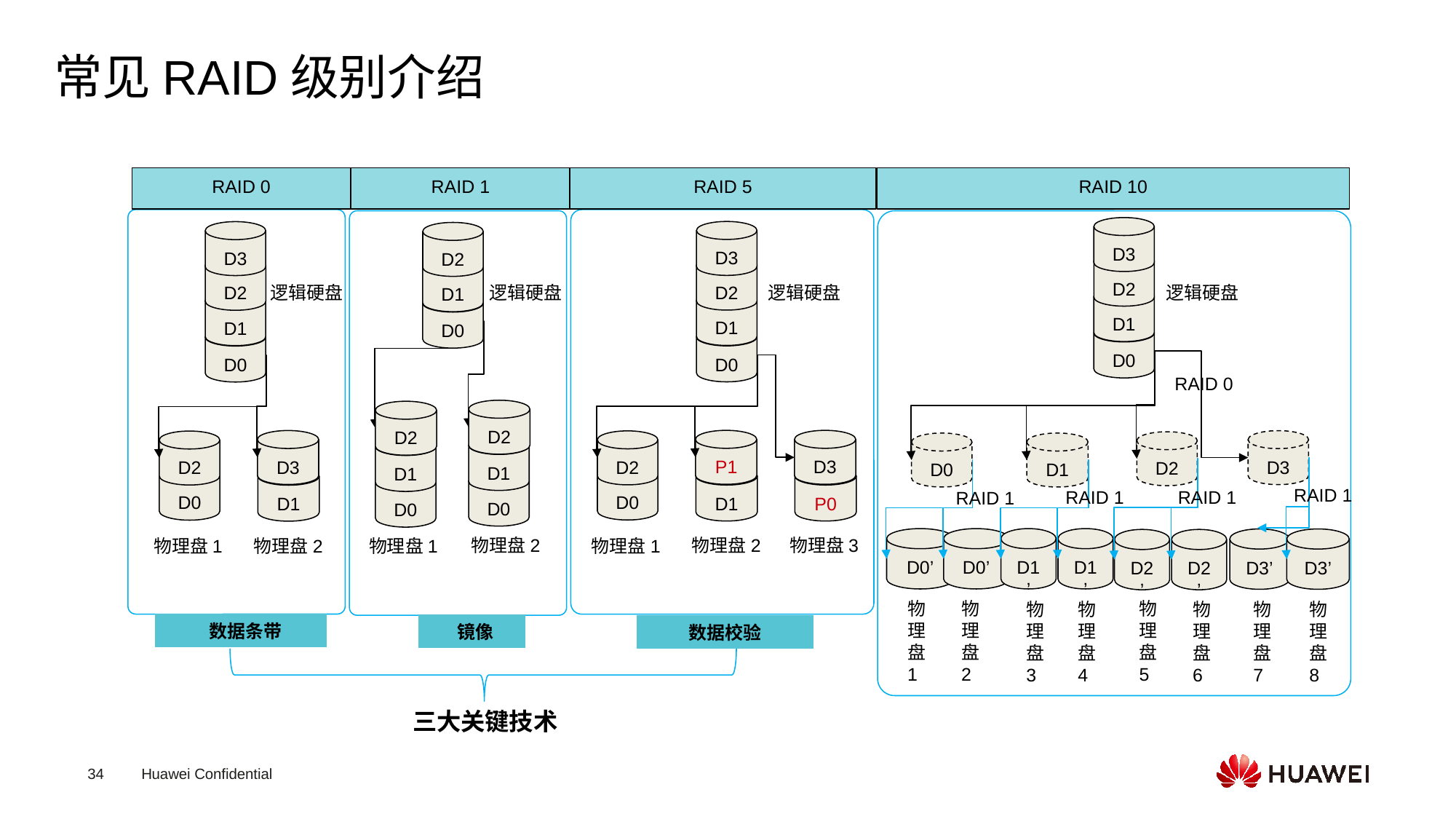

# 常见RAID级别介绍
RAID 0
RAID 10
RAID 1
RAID 5

D3
D3
D3
D2
D2
D2
D2
D1
逻辑硬盘
逻辑硬盘
逻辑硬盘
逻辑硬盘
D1
D1
D1
D0
D0
D0
D0
RAID 0
D2
D2

 P1
D3
D3
D3
D2
D2
D2
D0
D1
D1
D1
D0
D0
D1
P0
D1
D0
D0
RAID 1
RAID 1
RAID 1
RAID 1
D0’
D0’
D1’
D1’
物理盘2
物理盘3
物理盘2
D3’
D3’
物理盘2
物理盘1
物理盘1
D2’
D2’
物理盘1
D3’
物
理
盘
1
物
理
盘
5
物
理
盘
2
物
理
盘
6
物
理
盘
3
物
理
盘
4
物
理
盘
8
物
理
盘
7
 数据条带
 镜像
数据校验
三大关键技术